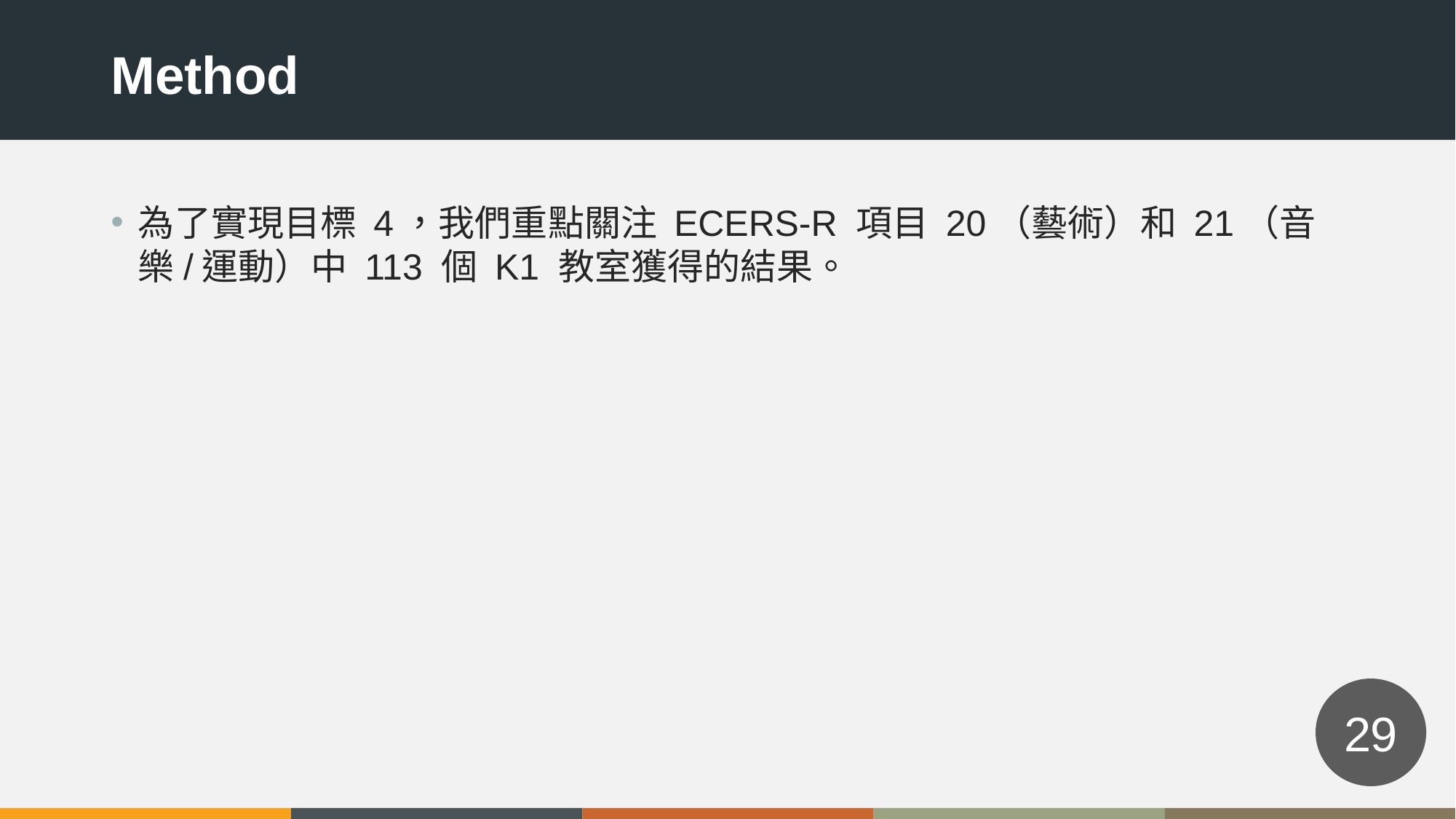

Method
為了實現目標 4，我們重點關注 ECERS-R 項目 20（藝術）和 21（音樂/運動）中 113 個 K1 教室獲得的結果。

29